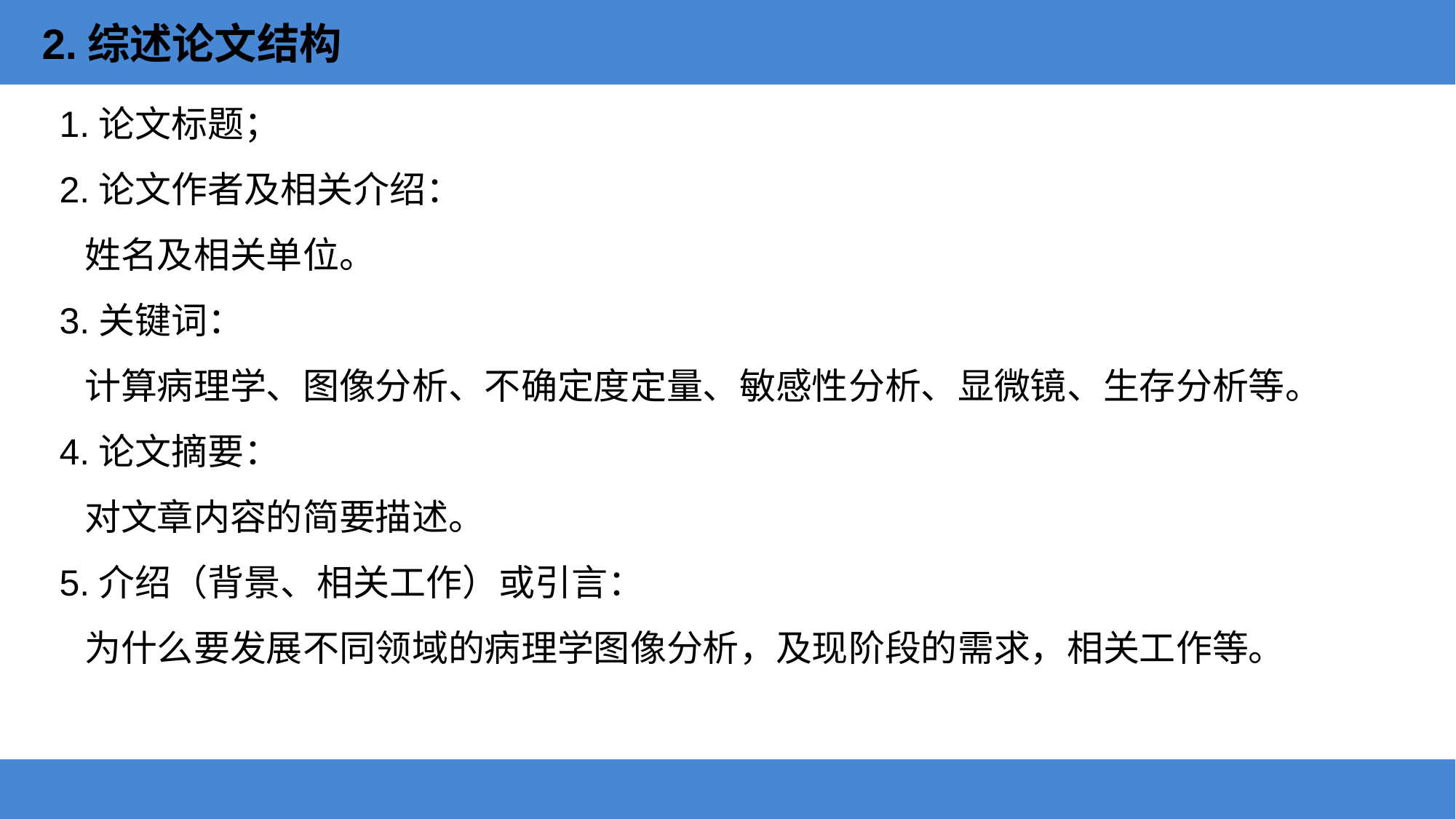

2.综述论文结构
1.论文标题；
2.论文作者及相关介绍：
  姓名及相关单位。
3.关键词：
  计算病理学、图像分析、不确定度定量、敏感性分析、显微镜、生存分析等。
4.论文摘要：
  对文章内容的简要描述。
5.介绍（背景、相关工作）或引言：
  为什么要发展不同领域的病理学图像分析，及现阶段的需求，相关工作等。